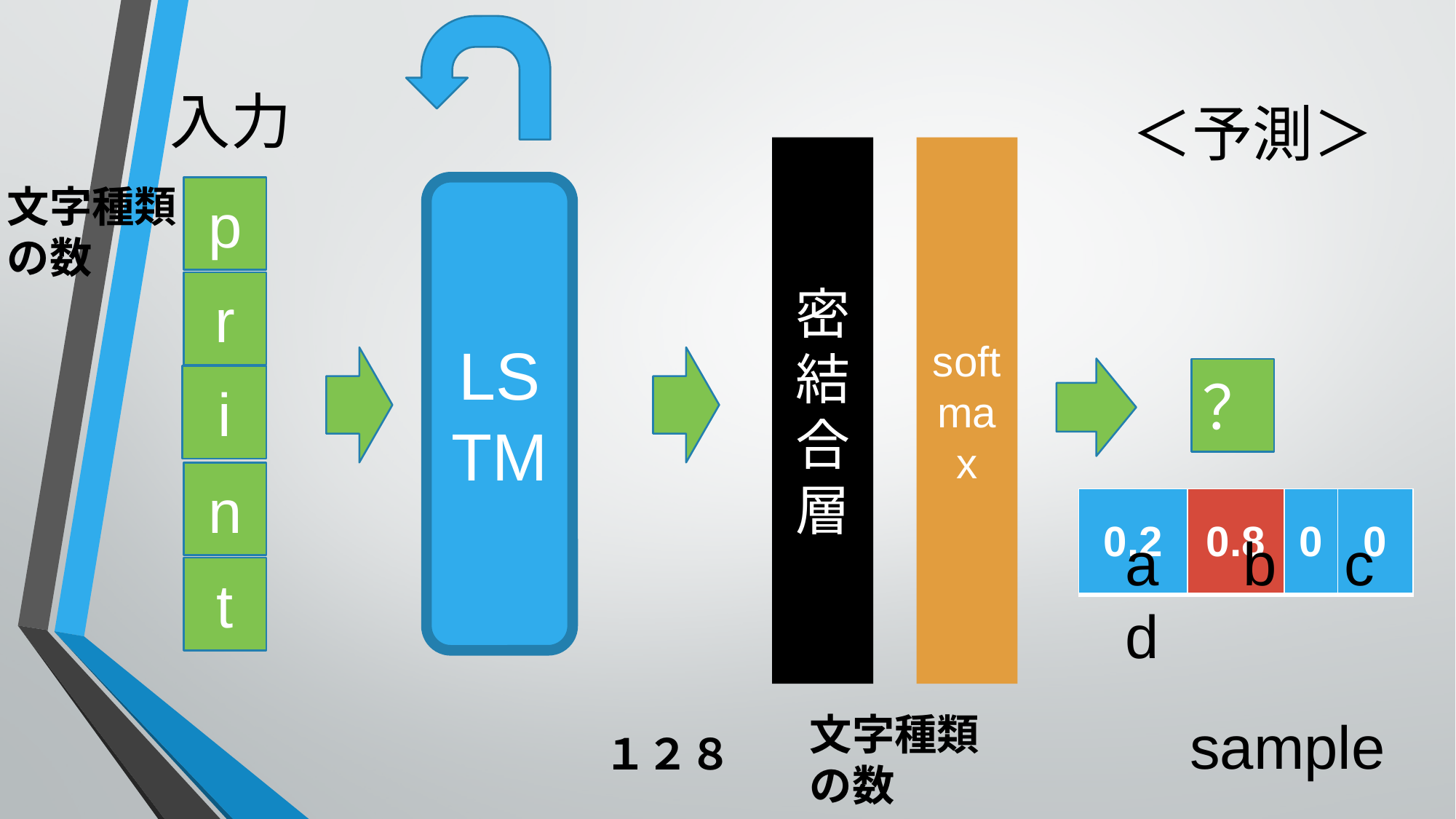

入力
＜予測＞
密結合層
softmax
文字種類
の数
p
r
i
n
t
LSTM

？
| 0.2 | 0.8 | 0 | 0 |
| --- | --- | --- | --- |
a     b    c   d
文字種類
の数
sample
１２８